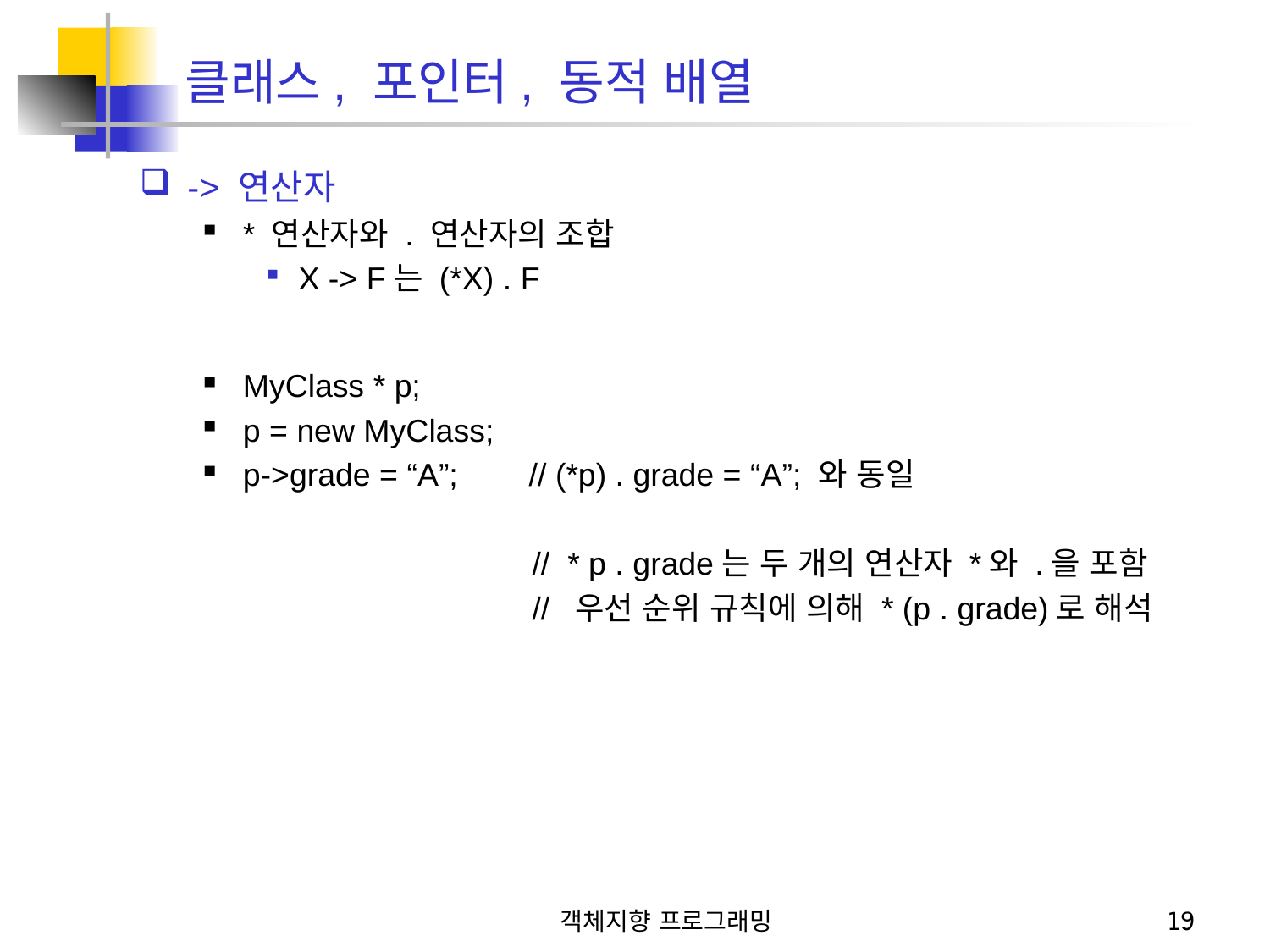

클래스, 포인터, 동적 배열
-> 연산자
* 연산자와 . 연산자의 조합
X -> F는 (*X) . F

MyClass * p;
p = new MyClass;
p->grade = “A”;        // (*p) . grade = “A”; 와 동일

                                     //  * p . grade는 두 개의 연산자 *와 .을 포함
                                     //  우선 순위 규칙에 의해 * (p . grade)로 해석
객체지향 프로그래밍
19